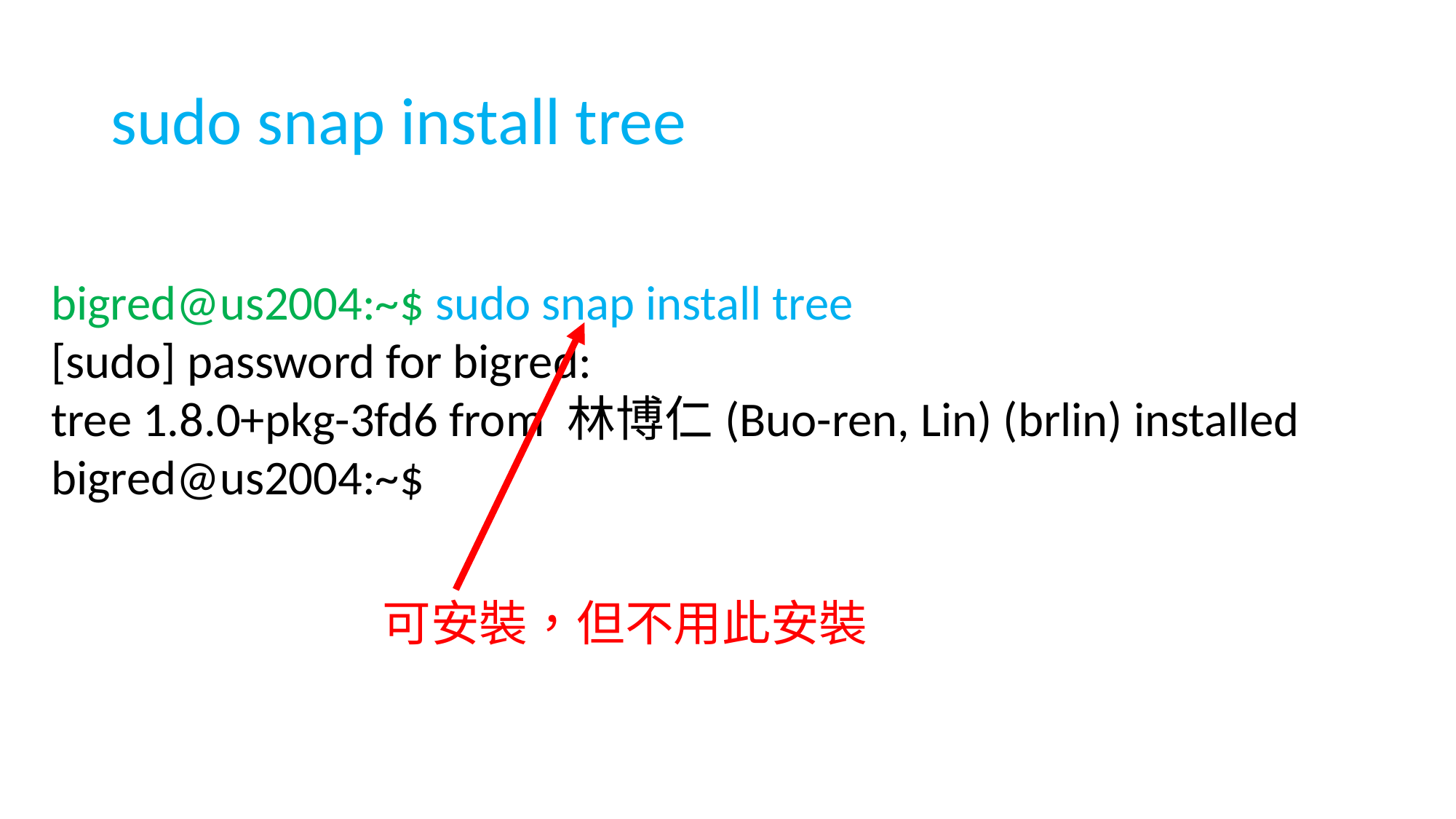

# sudo snap install tree
bigred@us2004:~$ sudo snap install tree
[sudo] password for bigred:
tree 1.8.0+pkg-3fd6 from 林博仁(Buo-ren, Lin) (brlin) installed
bigred@us2004:~$
可安裝，但不用此安裝